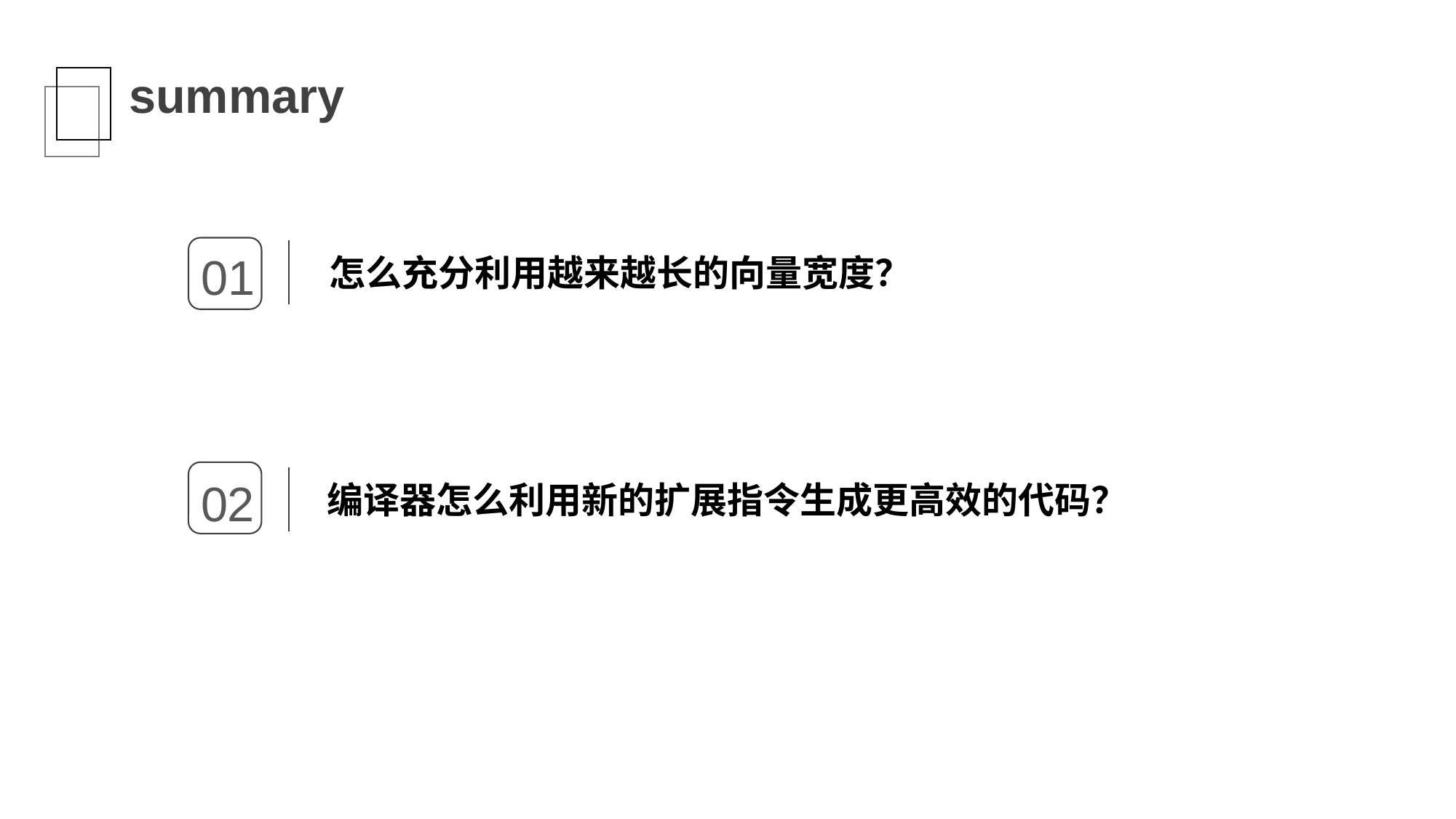

summary

01
怎么充分利用越来越长的向量宽度？

02
编译器怎么利用新的扩展指令生成更高效的代码？